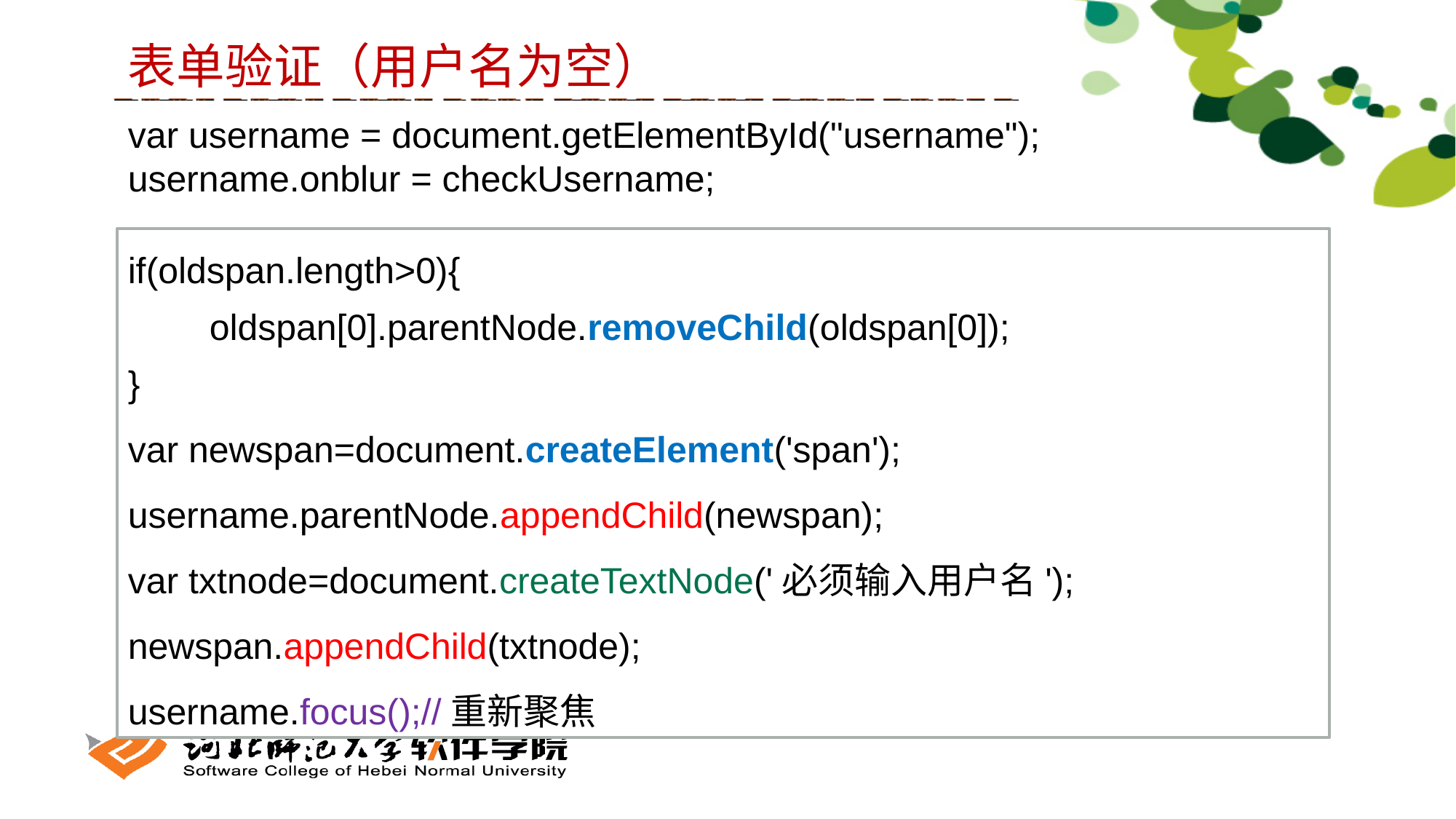

表单验证（用户名为空）
var username = document.getElementById("username");
username.onblur = checkUsername;
if(oldspan.length>0){
        oldspan[0].parentNode.removeChild(oldspan[0]);
}
var newspan=document.createElement('span');
username.parentNode.appendChild(newspan);
var txtnode=document.createTextNode('必须输入用户名');
newspan.appendChild(txtnode);
username.focus();//重新聚焦